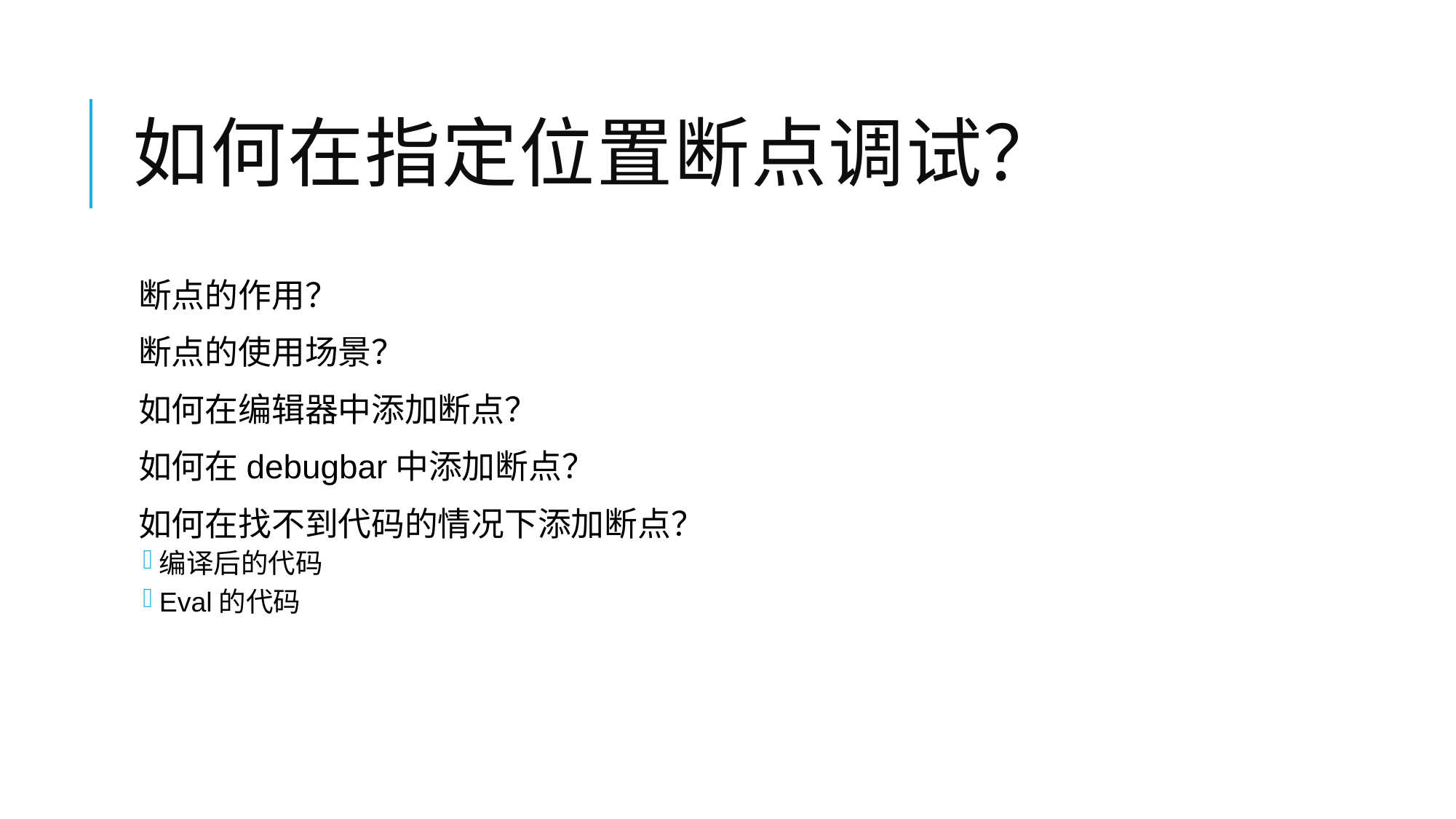

# 如何在指定位置断点调试？
断点的作用？
断点的使用场景？
如何在编辑器中添加断点？
如何在debugbar中添加断点？
如何在找不到代码的情况下添加断点？
编译后的代码
Eval的代码